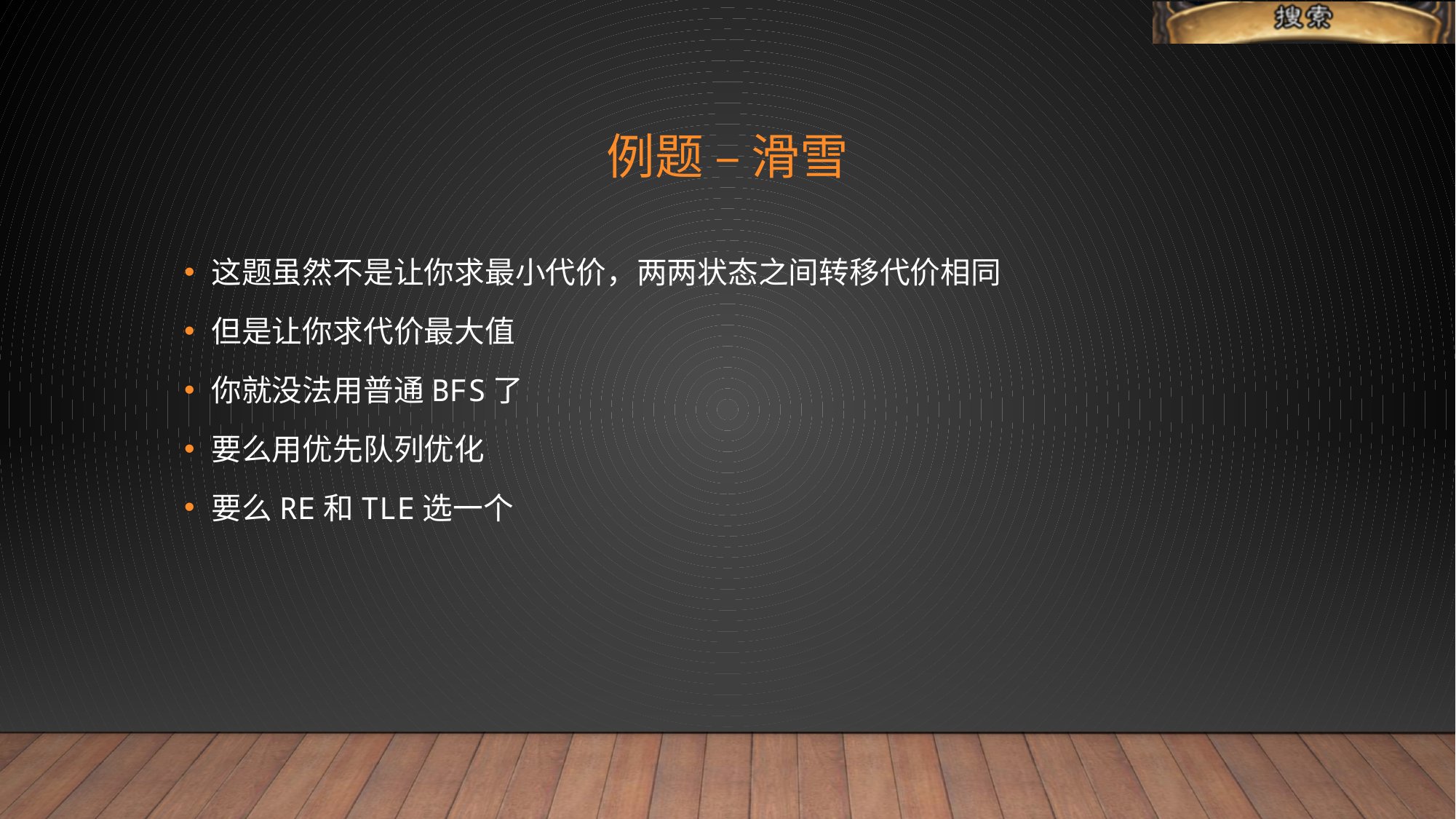

# 例题 – 滑雪
这题虽然不是让你求最小代价，两两状态之间转移代价相同
但是让你求代价最大值
你就没法用普通BFS了
要么用优先队列优化
要么RE和TLE选一个